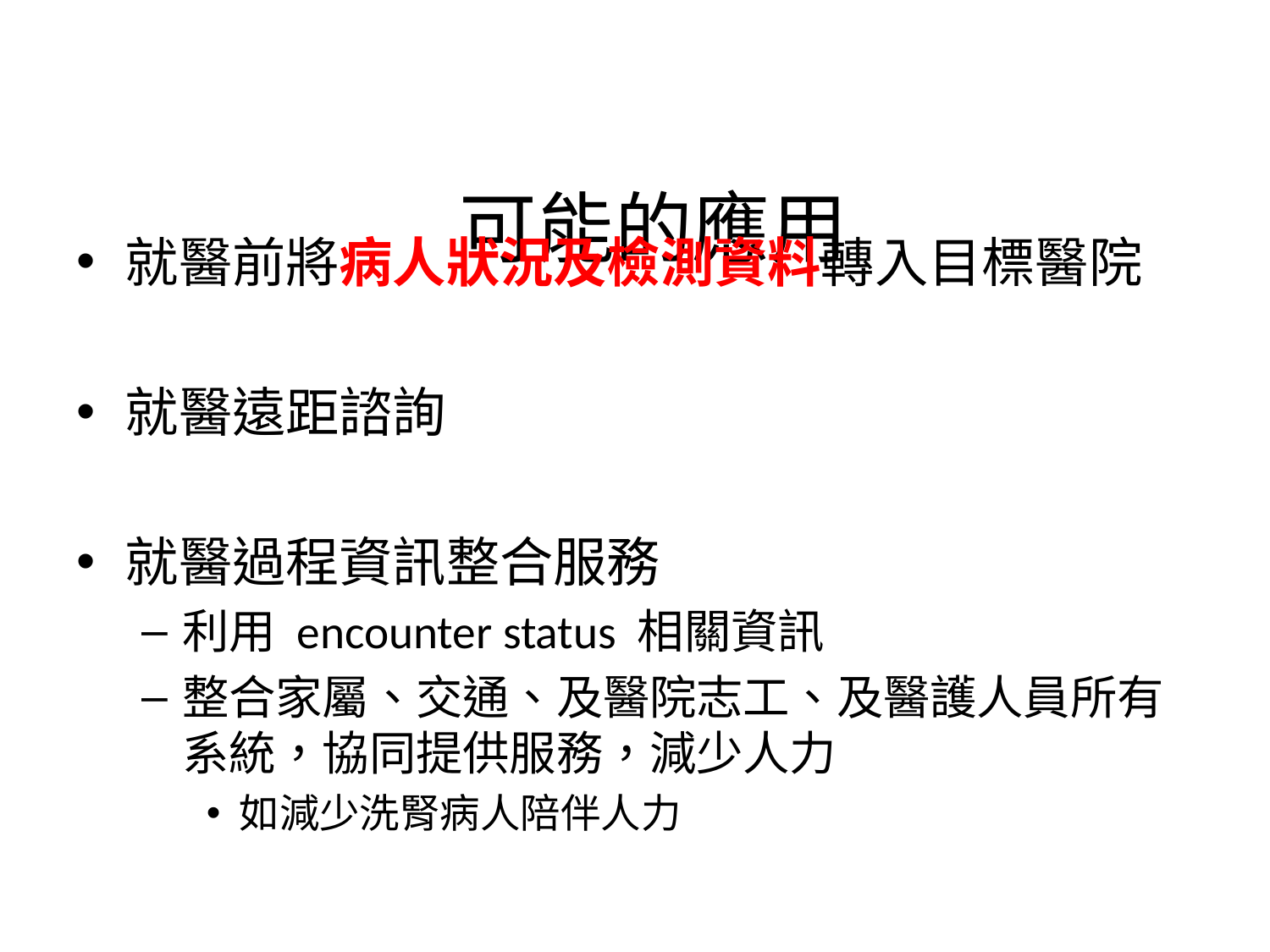

# 可能的應用
就醫前將病人狀況及檢測資料轉入目標醫院

就醫遠距諮詢

就醫過程資訊整合服務
利用 encounter status 相關資訊
整合家屬、交通、及醫院志工、及醫護人員所有系統，協同提供服務，減少人力
如減少洗腎病人陪伴人力